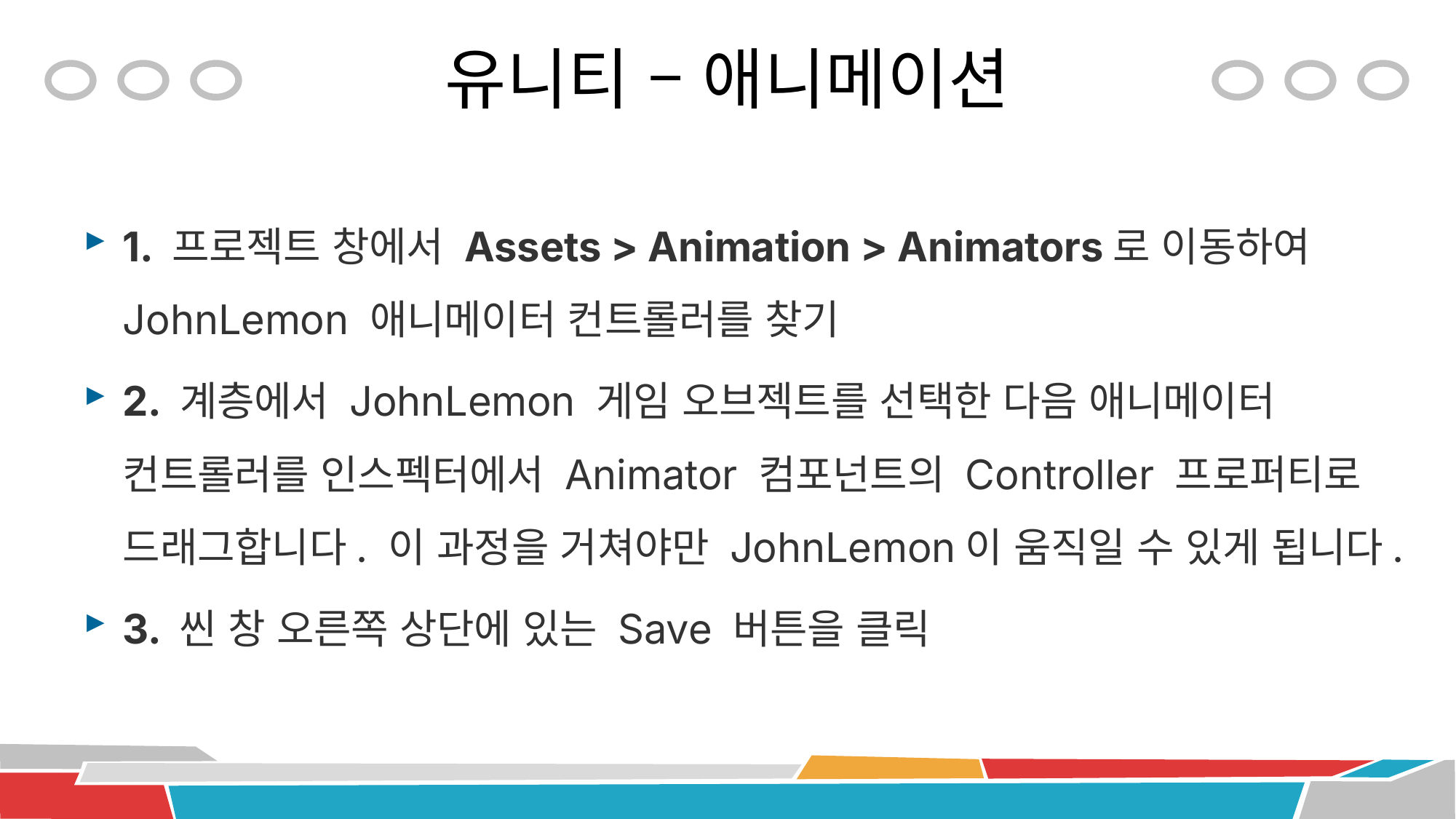

# 유니티 – 애니메이션
1. 프로젝트 창에서 Assets > Animation > Animators로 이동하여 JohnLemon 애니메이터 컨트롤러를 찾기
2. 계층에서 JohnLemon 게임 오브젝트를 선택한 다음 애니메이터 컨트롤러를 인스펙터에서 Animator 컴포넌트의 Controller 프로퍼티로 드래그합니다. 이 과정을 거쳐야만 JohnLemon이 움직일 수 있게 됩니다.
3. 씬 창 오른쪽 상단에 있는 Save 버튼을 클릭